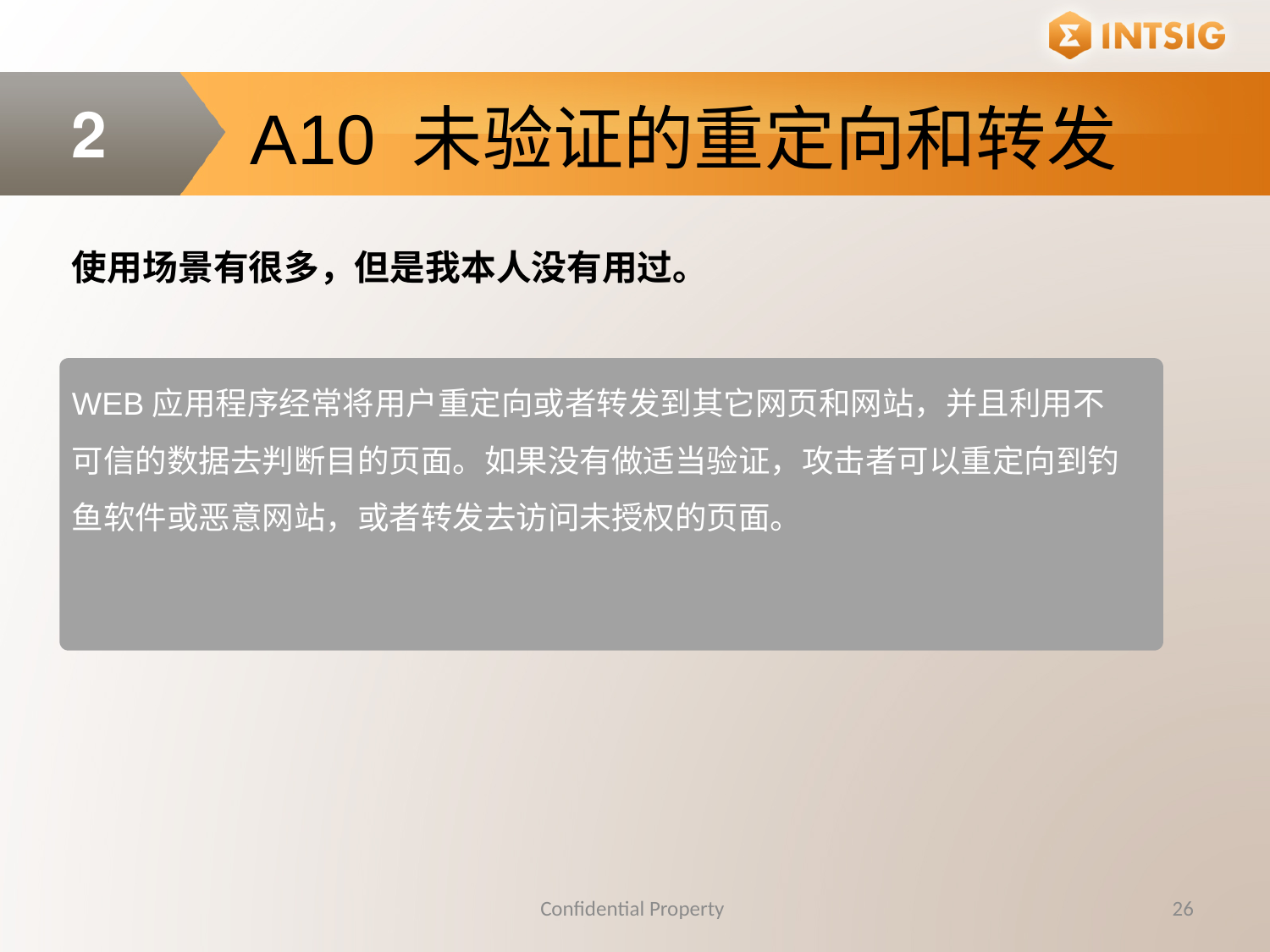

A10 未验证的重定向和转发
2
使用场景有很多，但是我本人没有用过。
WEB应用程序经常将用户重定向或者转发到其它网页和网站，并且利用不可信的数据去判断目的页面。如果没有做适当验证，攻击者可以重定向到钓鱼软件或恶意网站，或者转发去访问未授权的页面。

Confidential Property
26